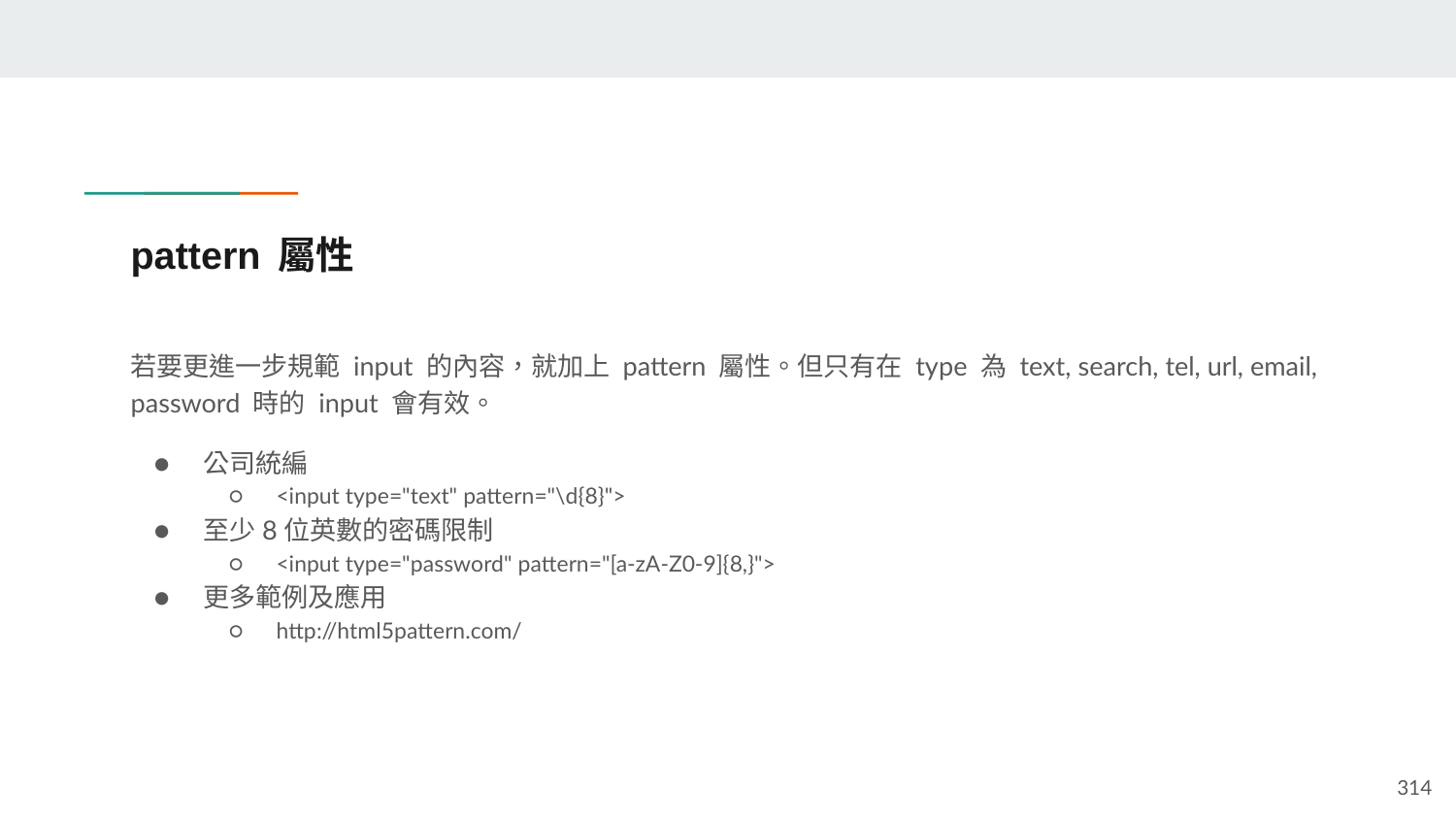

# pattern 屬性
若要更進一步規範 input 的內容，就加上 pattern 屬性。但只有在 type 為 text, search, tel, url, email, password 時的 input 會有效。
公司統編
<input type="text" pattern="\d{8}">
至少8位英數的密碼限制
<input type="password" pattern="[a-zA-Z0-9]{8,}">
更多範例及應用
http://html5pattern.com/

314